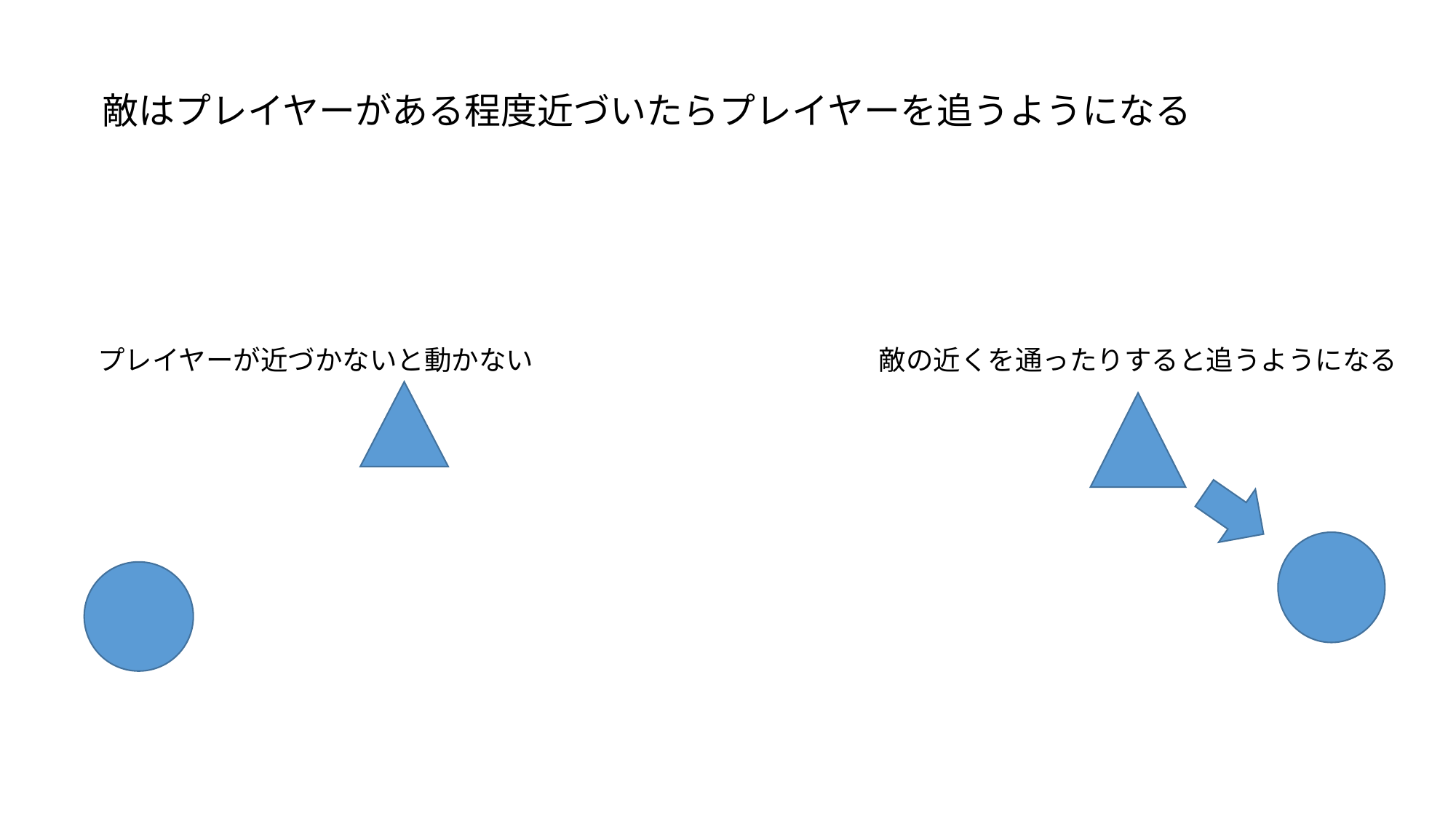

敵はプレイヤーがある程度近づいたらプレイヤーを追うようになる
プレイヤーが近づかないと動かない
敵の近くを通ったりすると追うようになる